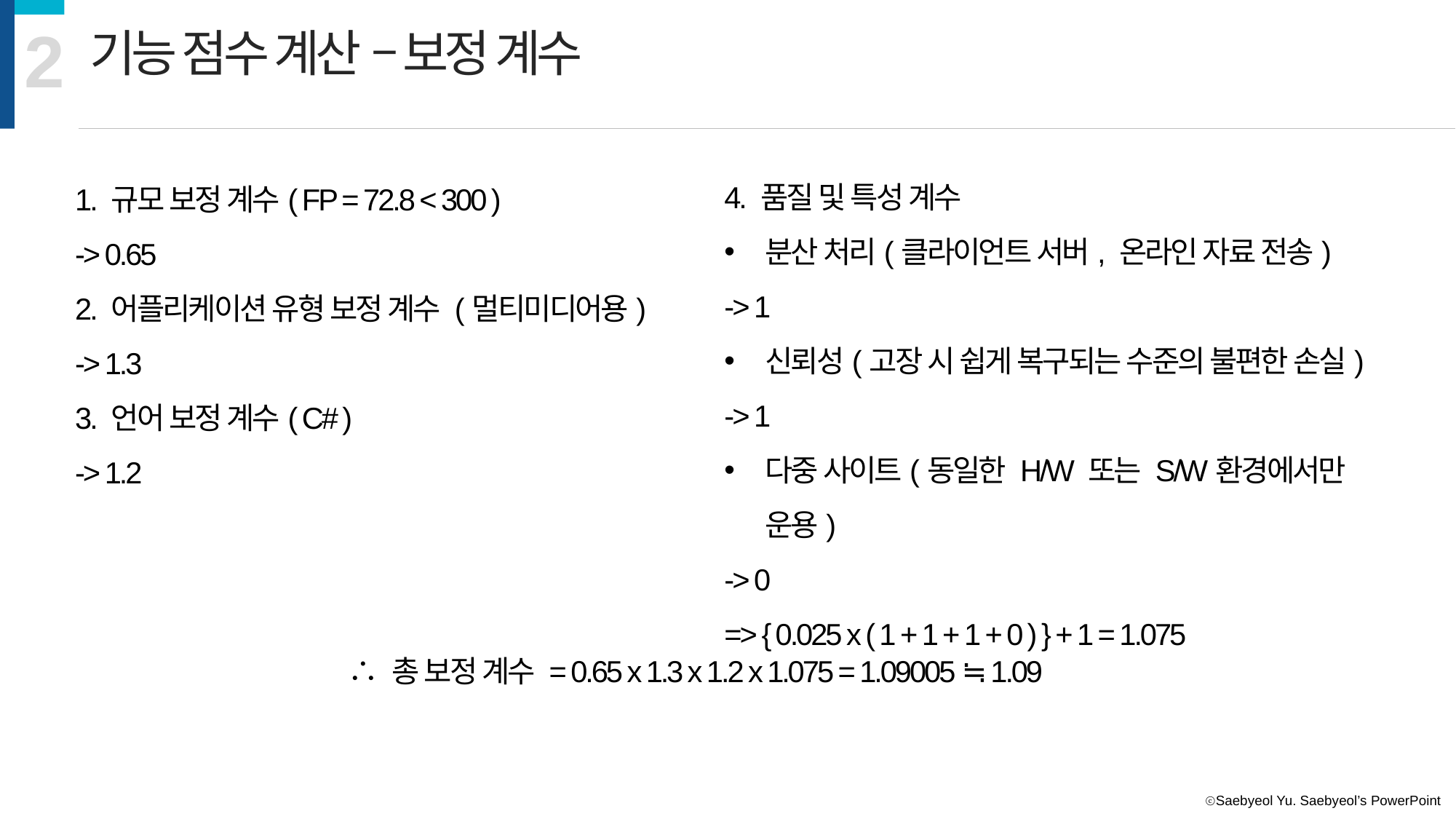

2
기능 점수 계산 – 보정 계수
4. 품질 및 특성 계수
분산 처리(클라이언트 서버, 온라인 자료 전송)
-> 1
신뢰성(고장 시 쉽게 복구되는 수준의 불편한 손실)
-> 1
다중 사이트(동일한 H/W 또는 S/W환경에서만 운용)
-> 0
=> { 0.025 x ( 1 + 1 + 1 + 0 ) } + 1 = 1.075
1. 규모 보정 계수( FP = 72.8 < 300 )
-> 0.65
2. 어플리케이션 유형 보정 계수 (멀티미디어용)
-> 1.3
3. 언어 보정 계수( C# )
-> 1.2
∴ 총 보정 계수 = 0.65 x 1.3 x 1.2 x 1.075 = 1.09005 ≒ 1.09